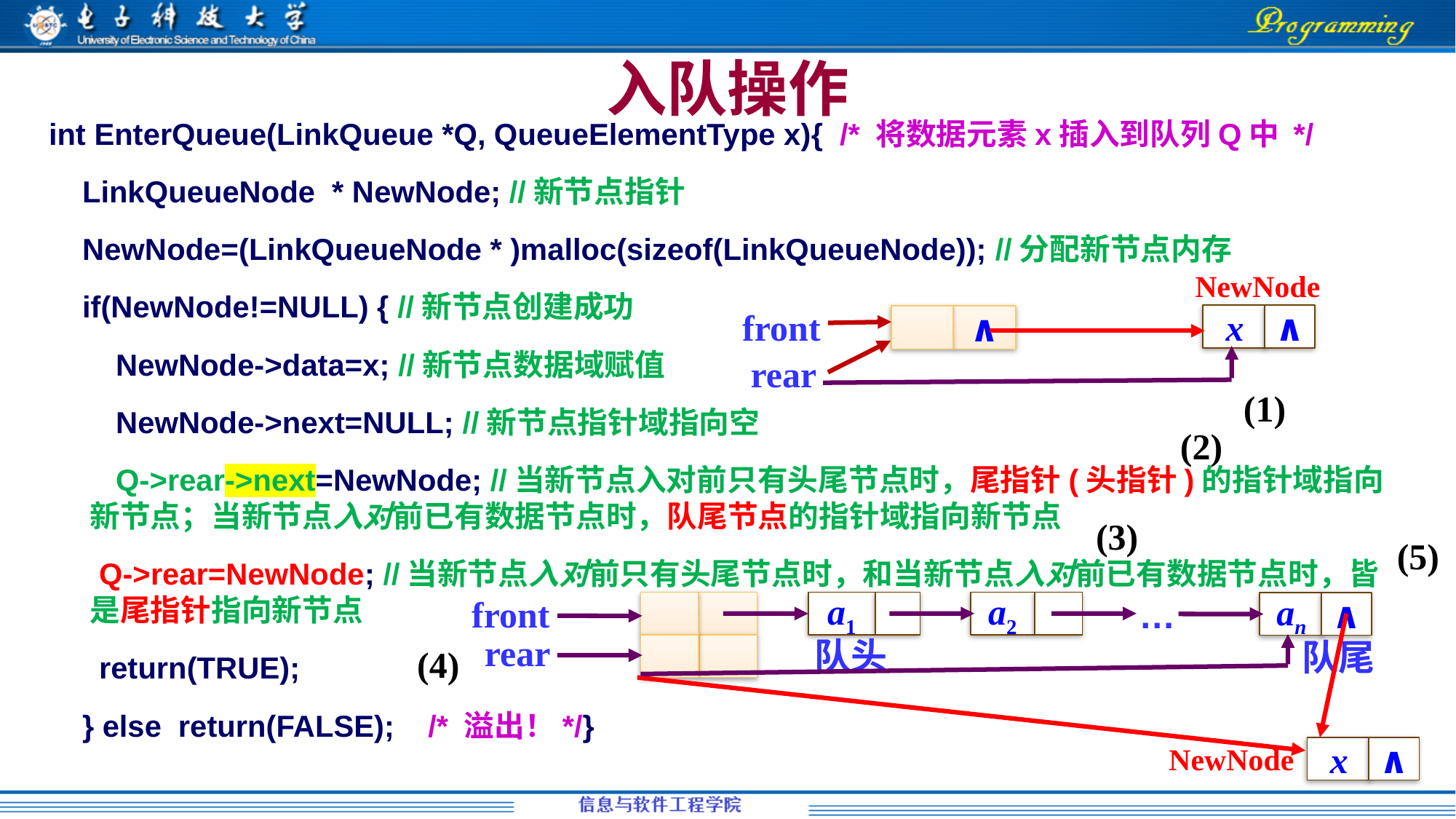

# 入队操作
int EnterQueue(LinkQueue *Q, QueueElementType x){  /* 将数据元素x插入到队列Q中 */
    LinkQueueNode  * NewNode; //新节点指针
    NewNode=(LinkQueueNode * )malloc(sizeof(LinkQueueNode)); //分配新节点内存
    if(NewNode!=NULL) { //新节点创建成功
        NewNode->data=x; //新节点数据域赋值
        NewNode->next=NULL; //新节点指针域指向空
        Q->rear->next=NewNode; //当新节点入对前只有头尾节点时，尾指针(头指针)的指针域指向新节点；当新节点入对前已有数据节点时，队尾节点的指针域指向新节点
      Q->rear=NewNode; //当新节点入对前只有头尾节点时，和当新节点入对前已有数据节点时，皆是尾指针指向新节点
      return(TRUE);
    } else  return(FALSE);    /* 溢出！*/}

NewNode
x
∧
front

∧
rear

(1)
(2)
(3)
(5)
front
…

a1

a2

an
∧

rear
队头
队尾

NewNode
x
∧

(4)